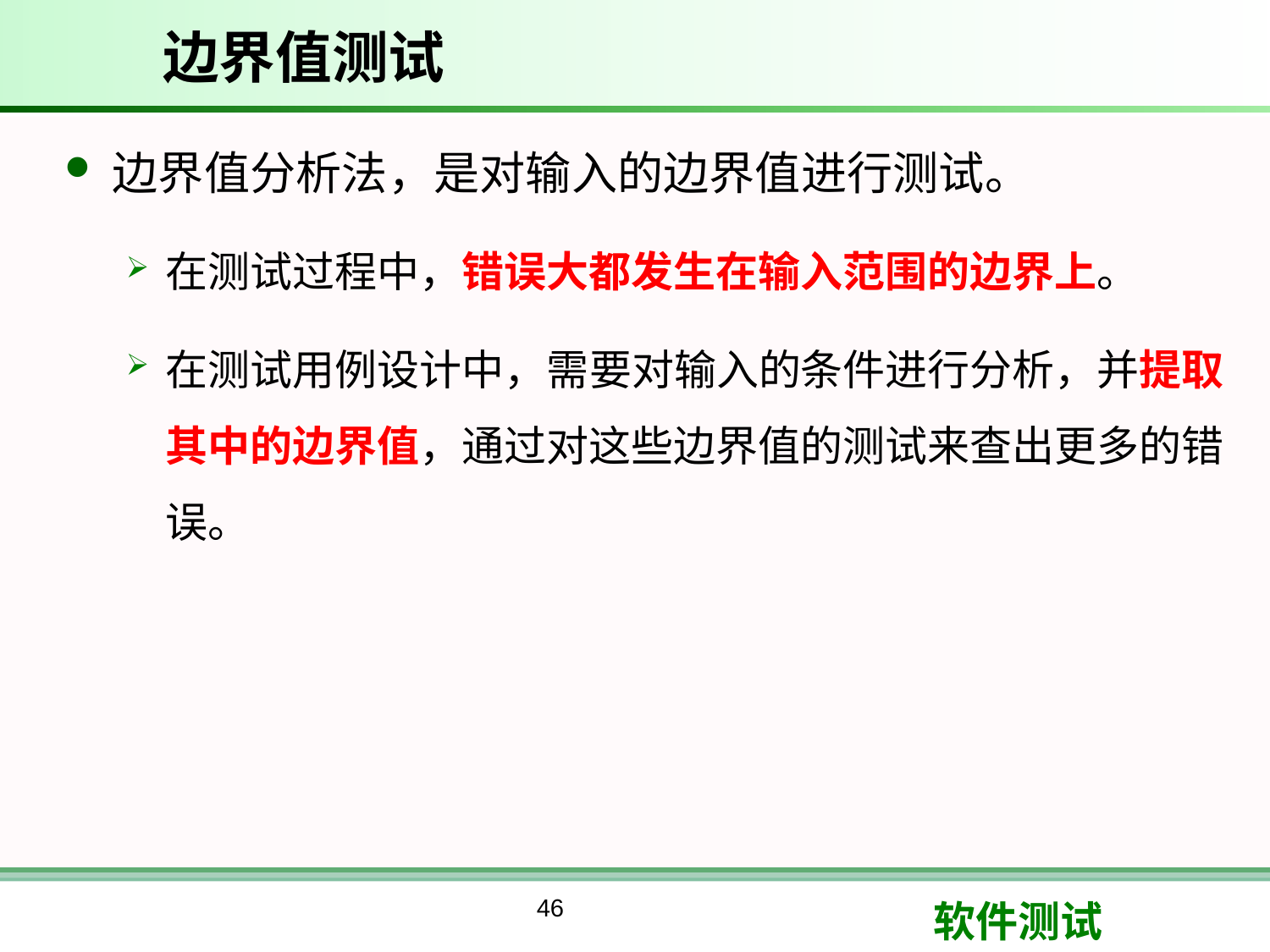

# 边界值测试
边界值分析法，是对输入的边界值进行测试。
在测试过程中，错误大都发生在输入范围的边界上。
在测试用例设计中，需要对输入的条件进行分析，并提取其中的边界值，通过对这些边界值的测试来查出更多的错误。

46